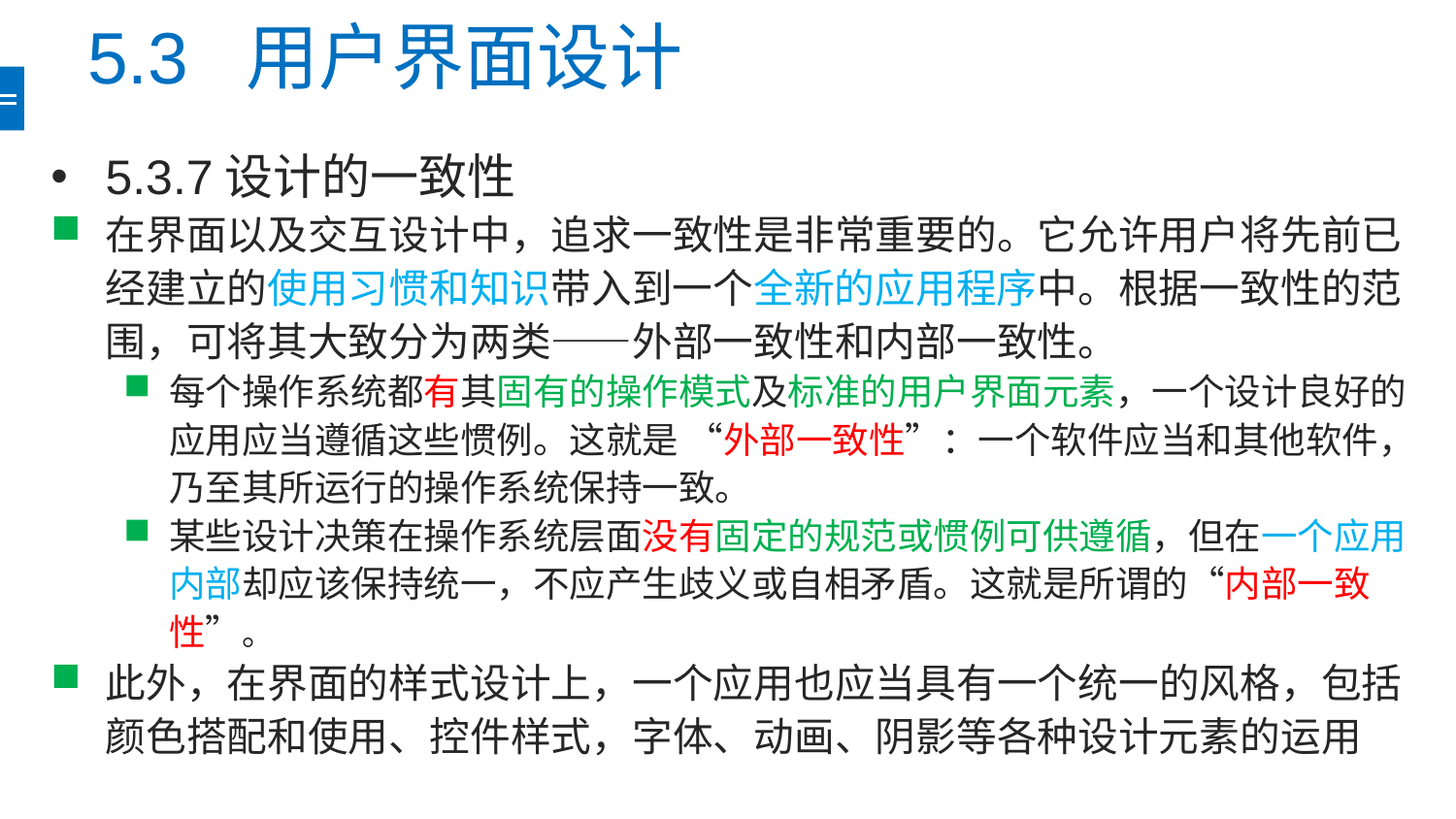

# 5.3  用户界面设计
5.3.7设计的一致性
在界面以及交互设计中，追求一致性是非常重要的。它允许用户将先前已经建立的使用习惯和知识带入到一个全新的应用程序中。根据一致性的范围，可将其大致分为两类——外部一致性和内部一致性。
每个操作系统都有其固有的操作模式及标准的用户界面元素，一个设计良好的应用应当遵循这些惯例。这就是 “外部一致性”：一个软件应当和其他软件，乃至其所运行的操作系统保持一致。
某些设计决策在操作系统层面没有固定的规范或惯例可供遵循，但在一个应用内部却应该保持统一，不应产生歧义或自相矛盾。这就是所谓的“内部一致性”。
此外，在界面的样式设计上，一个应用也应当具有一个统一的风格，包括颜色搭配和使用、控件样式，字体、动画、阴影等各种设计元素的运用